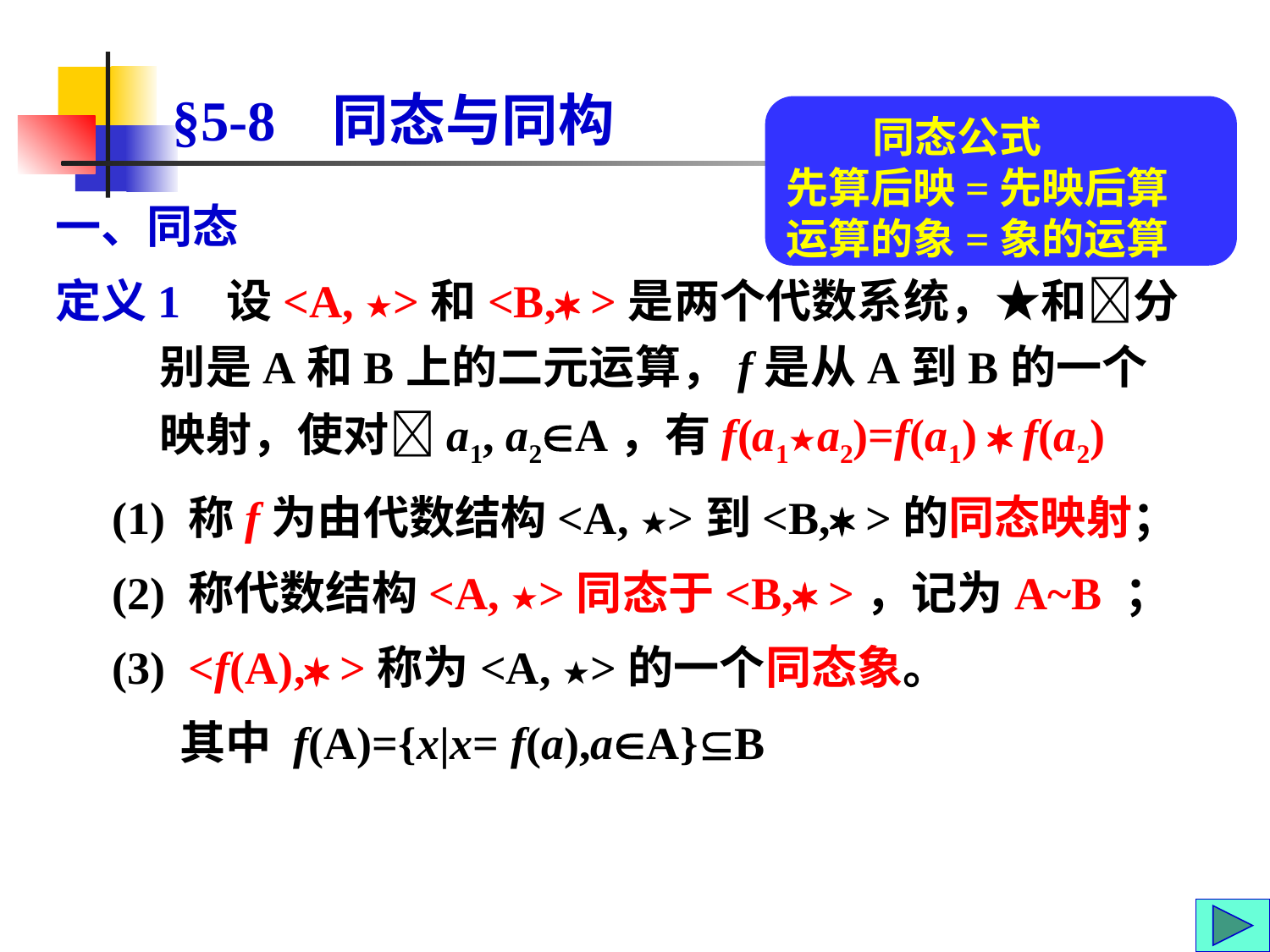

# §5-8   同态与同构
        同态公式
先算后映=先映后算
运算的象=象的运算
一、同态
定义1   设<A, ★>和<B,∗ >是两个代数系统，★和∗分别是A和B上的二元运算，f是从A到B的一个映射，使对∀a1, a2∈A，有f(a1★a2)=f(a1) ∗ f(a2)
     (1) 称f为由代数结构<A, ★>到<B,∗ >的同态映射；
     (2) 称代数结构<A, ★>同态于<B,∗ >，记为A~B ；
     (3)  <f(A),∗ >称为<A, ★>的一个同态象。
           其中 f(A)={x|x= f(a),a∈A}⊆B

3